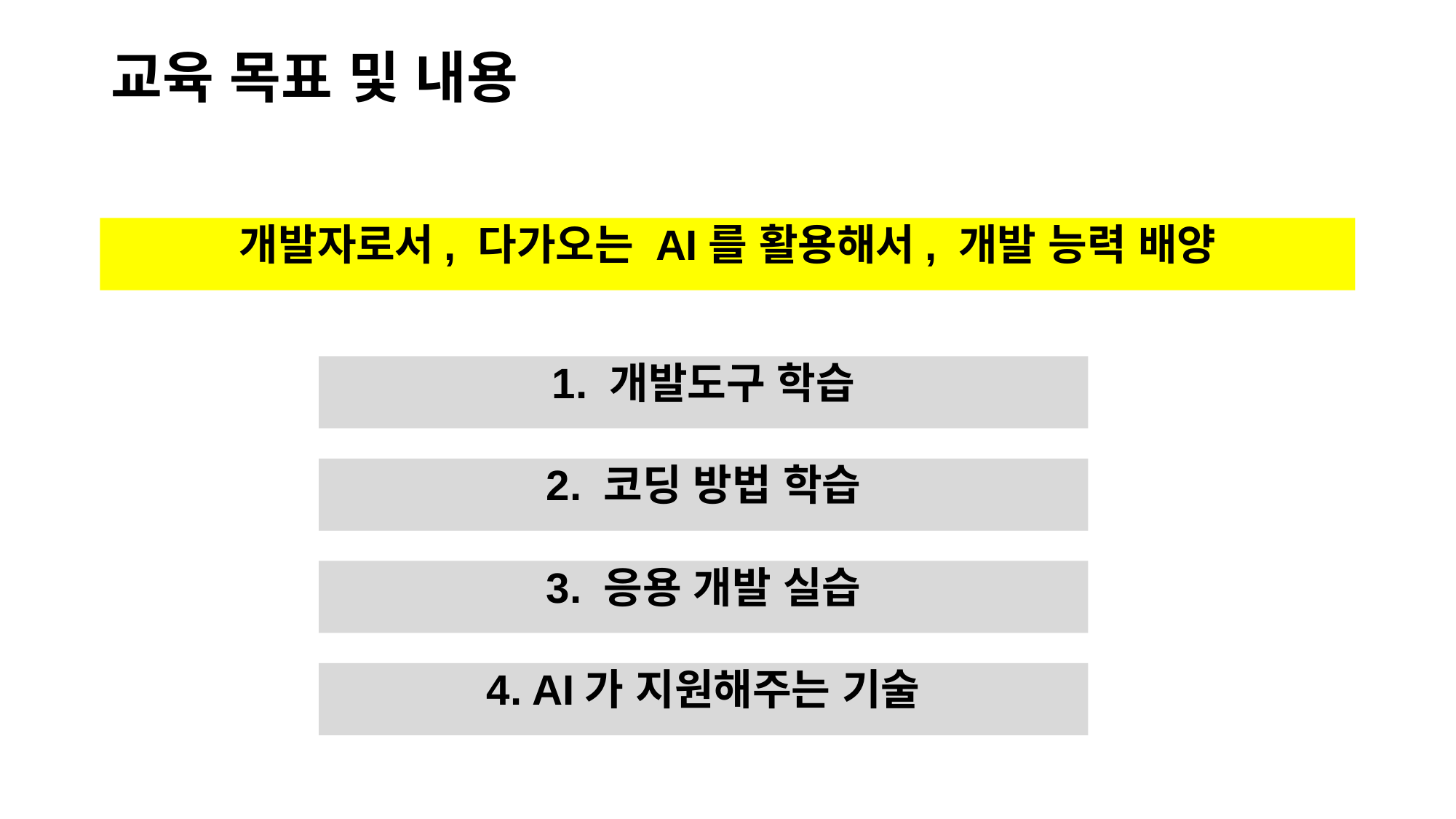

# 교육 목표 및 내용
개발자로서, 다가오는 AI를 활용해서, 개발 능력 배양
1. 개발도구 학습
2. 코딩 방법 학습
3. 응용 개발 실습
4. AI가 지원해주는 기술